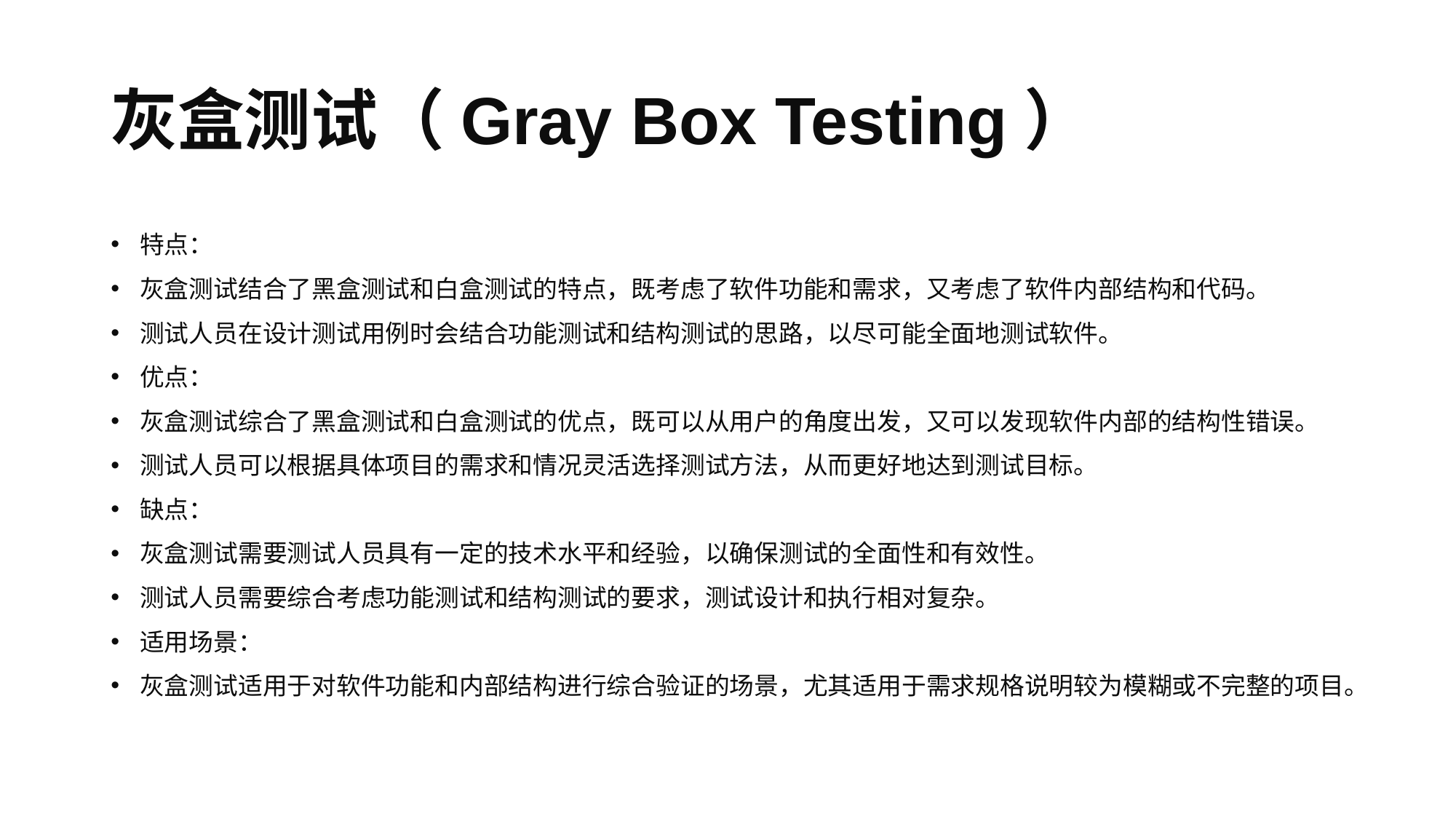

# 灰盒测试（Gray Box Testing）
特点：
灰盒测试结合了黑盒测试和白盒测试的特点，既考虑了软件功能和需求，又考虑了软件内部结构和代码。
测试人员在设计测试用例时会结合功能测试和结构测试的思路，以尽可能全面地测试软件。
优点：
灰盒测试综合了黑盒测试和白盒测试的优点，既可以从用户的角度出发，又可以发现软件内部的结构性错误。
测试人员可以根据具体项目的需求和情况灵活选择测试方法，从而更好地达到测试目标。
缺点：
灰盒测试需要测试人员具有一定的技术水平和经验，以确保测试的全面性和有效性。
测试人员需要综合考虑功能测试和结构测试的要求，测试设计和执行相对复杂。
适用场景：
灰盒测试适用于对软件功能和内部结构进行综合验证的场景，尤其适用于需求规格说明较为模糊或不完整的项目。